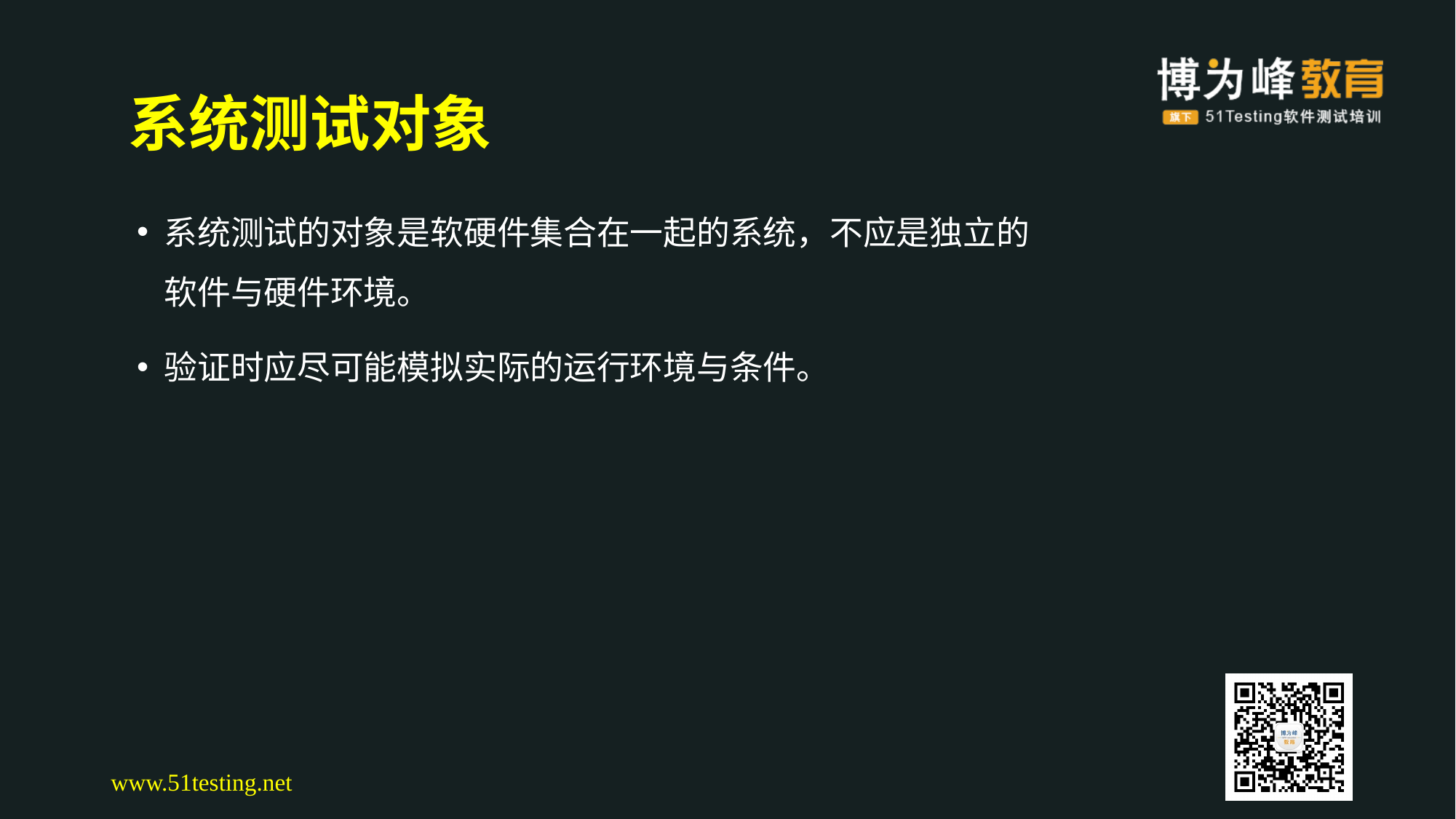

# 系统测试对象
系统测试的对象是软硬件集合在一起的系统，不应是独立的软件与硬件环境。
验证时应尽可能模拟实际的运行环境与条件。
www.51testing.net